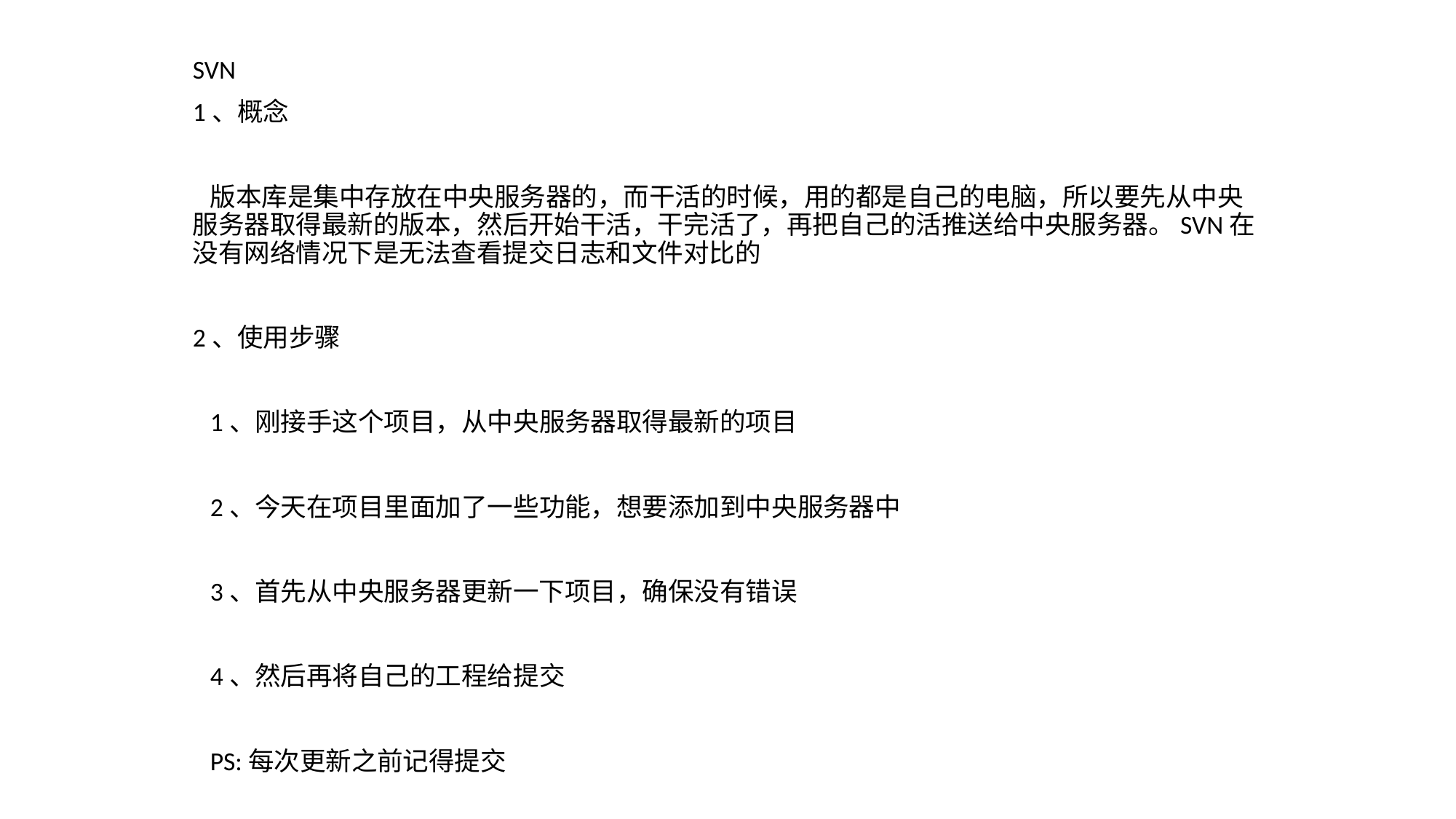

SVN
1、概念

  版本库是集中存放在中央服务器的，而干活的时候，用的都是自己的电脑，所以要先从中央服务器取得最新的版本，然后开始干活，干完活了，再把自己的活推送给中央服务器。SVN在没有网络情况下是无法查看提交日志和文件对比的

2、使用步骤

   1、刚接手这个项目，从中央服务器取得最新的项目

   2、今天在项目里面加了一些功能，想要添加到中央服务器中

   3、首先从中央服务器更新一下项目，确保没有错误

   4、然后再将自己的工程给提交

   PS:每次更新之前记得提交